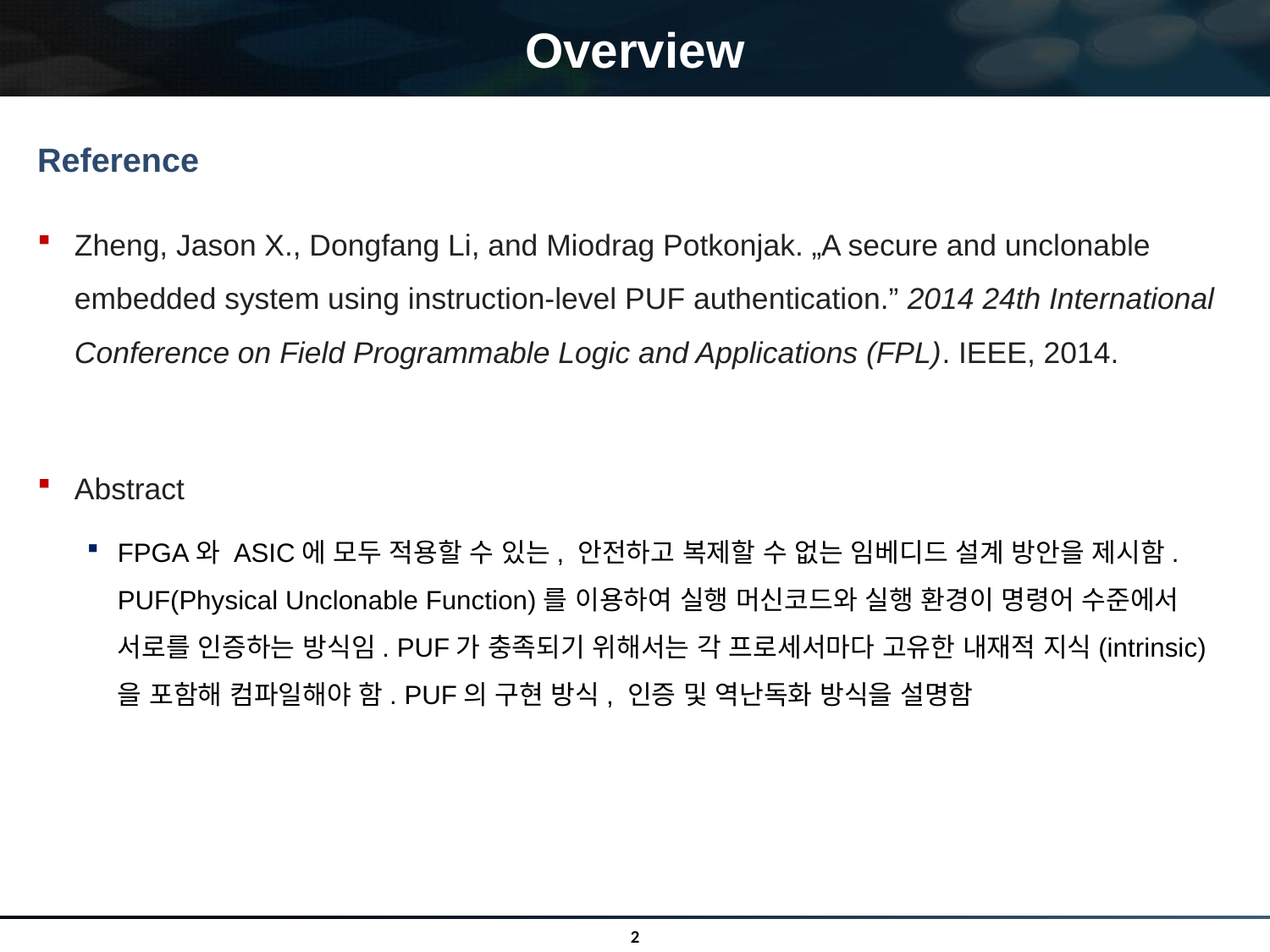

# Overview
Reference
Zheng, Jason X., Dongfang Li, and Miodrag Potkonjak. „A secure and unclonable embedded system using instruction-level PUF authentication.” 2014 24th International Conference on Field Programmable Logic and Applications (FPL). IEEE, 2014.

Abstract
FPGA와 ASIC에 모두 적용할 수 있는, 안전하고 복제할 수 없는 임베디드 설계 방안을 제시함. PUF(Physical Unclonable Function)를 이용하여 실행 머신코드와 실행 환경이 명령어 수준에서 서로를 인증하는 방식임. PUF가 충족되기 위해서는 각 프로세서마다 고유한 내재적 지식(intrinsic)을 포함해 컴파일해야 함. PUF의 구현 방식, 인증 및 역난독화 방식을 설명함